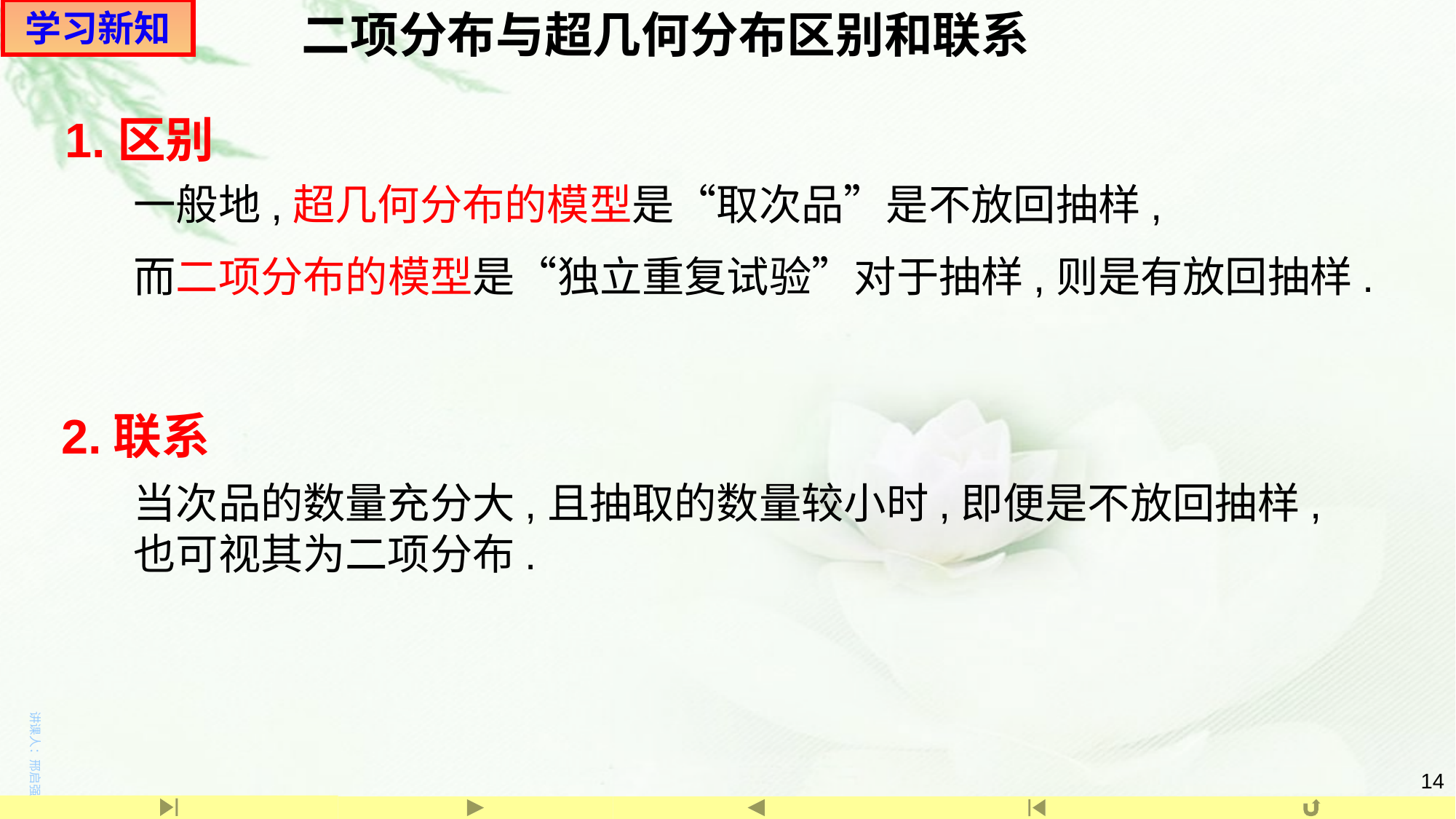

学习新知
二项分布与超几何分布区别和联系
1.区别
一般地,超几何分布的模型是“取次品”是不放回抽样,
而二项分布的模型是“独立重复试验”对于抽样,则是有放回抽样.
2.联系
当次品的数量充分大,且抽取的数量较小时,即便是不放回抽样,也可视其为二项分布.